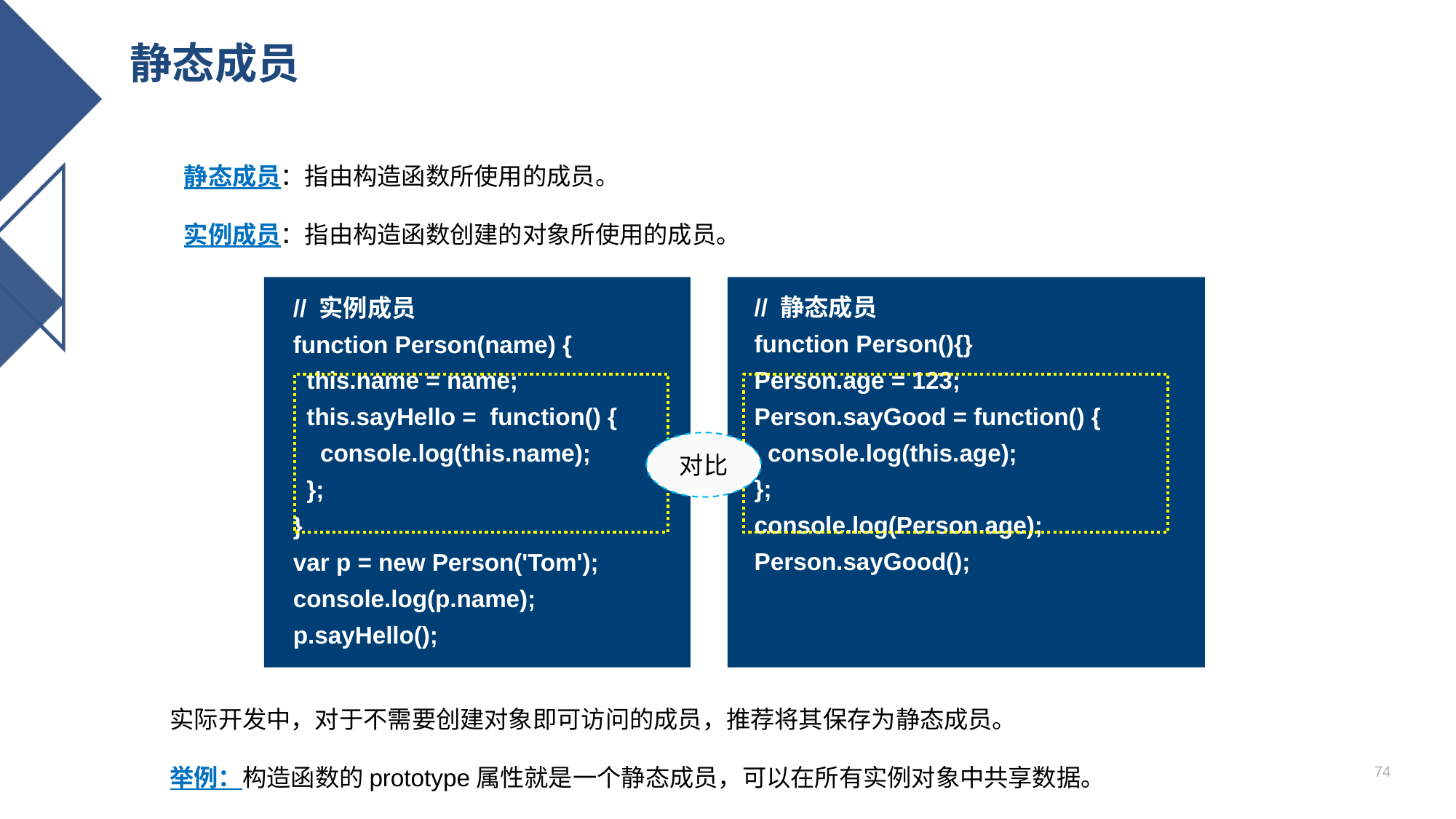

# 静态成员
静态成员：指由构造函数所使用的成员。
实例成员：指由构造函数创建的对象所使用的成员。

// 实例成员
function Person(name) {
  this.name = name;
  this.sayHello =  function() {
    console.log(this.name);
  };
}
var p = new Person('Tom');
console.log(p.name);
p.sayHello();

// 静态成员
function Person(){}
Person.age = 123;
Person.sayGood = function() {
  console.log(this.age);
};
console.log(Person.age);
Person.sayGood();

对比
实际开发中，对于不需要创建对象即可访问的成员，推荐将其保存为静态成员。
举例：构造函数的prototype属性就是一个静态成员，可以在所有实例对象中共享数据。
74